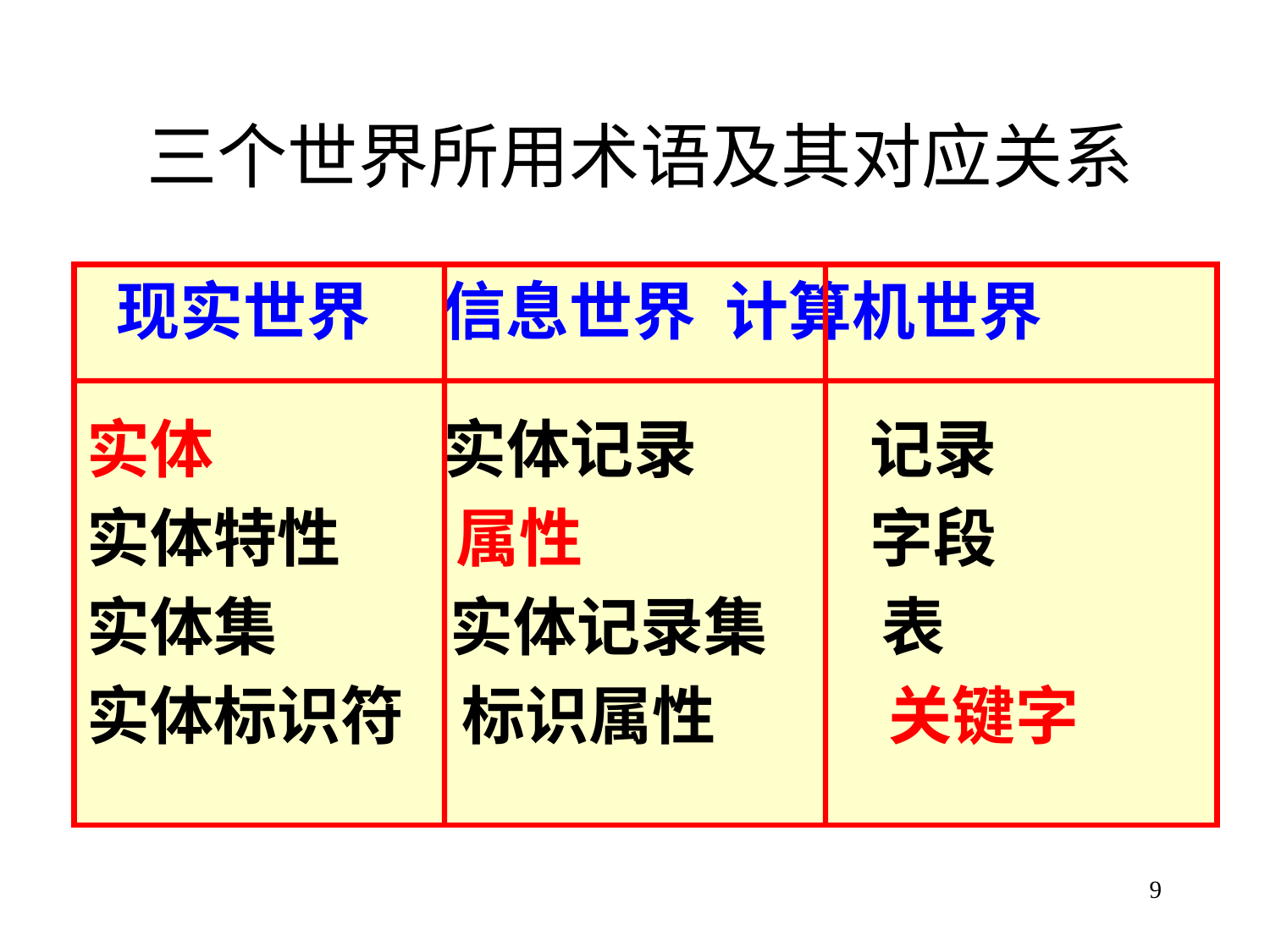

# 三个世界所用术语及其对应关系
 现实世界     信息世界  计算机世界

实体                实体记录            记录
实体特性        属性                    字段
实体集            实体记录集        表
实体标识符    标识属性            关键字

9